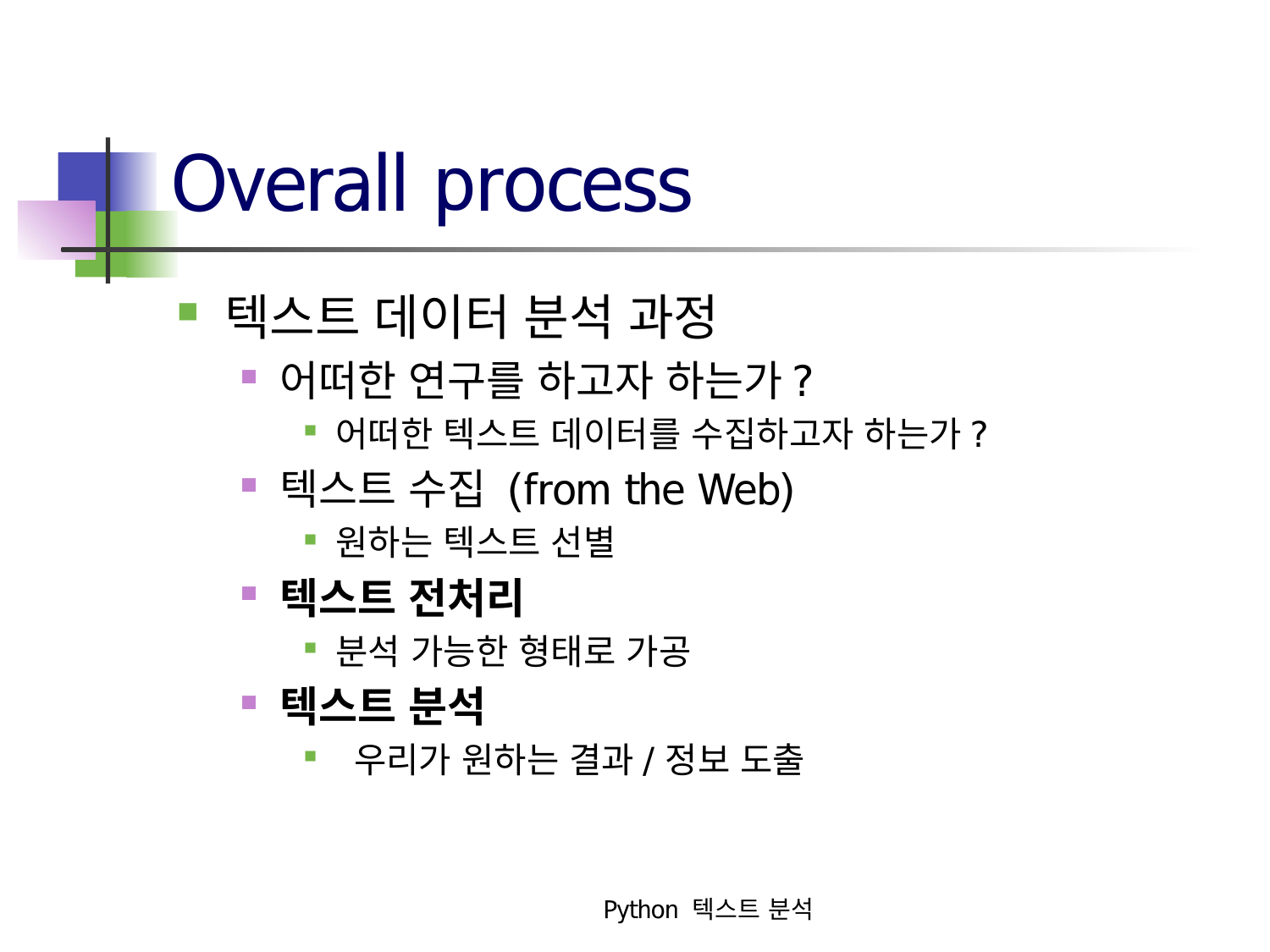

# Overall process
텍스트 데이터 분석 과정
어떠한 연구를 하고자 하는가?
어떠한 텍스트 데이터를 수집하고자 하는가?
텍스트 수집 (from the Web)
원하는 텍스트 선별
텍스트 전처리
분석 가능한 형태로 가공
텍스트 분석
 우리가 원하는 결과/정보 도출
Python 텍스트 분석